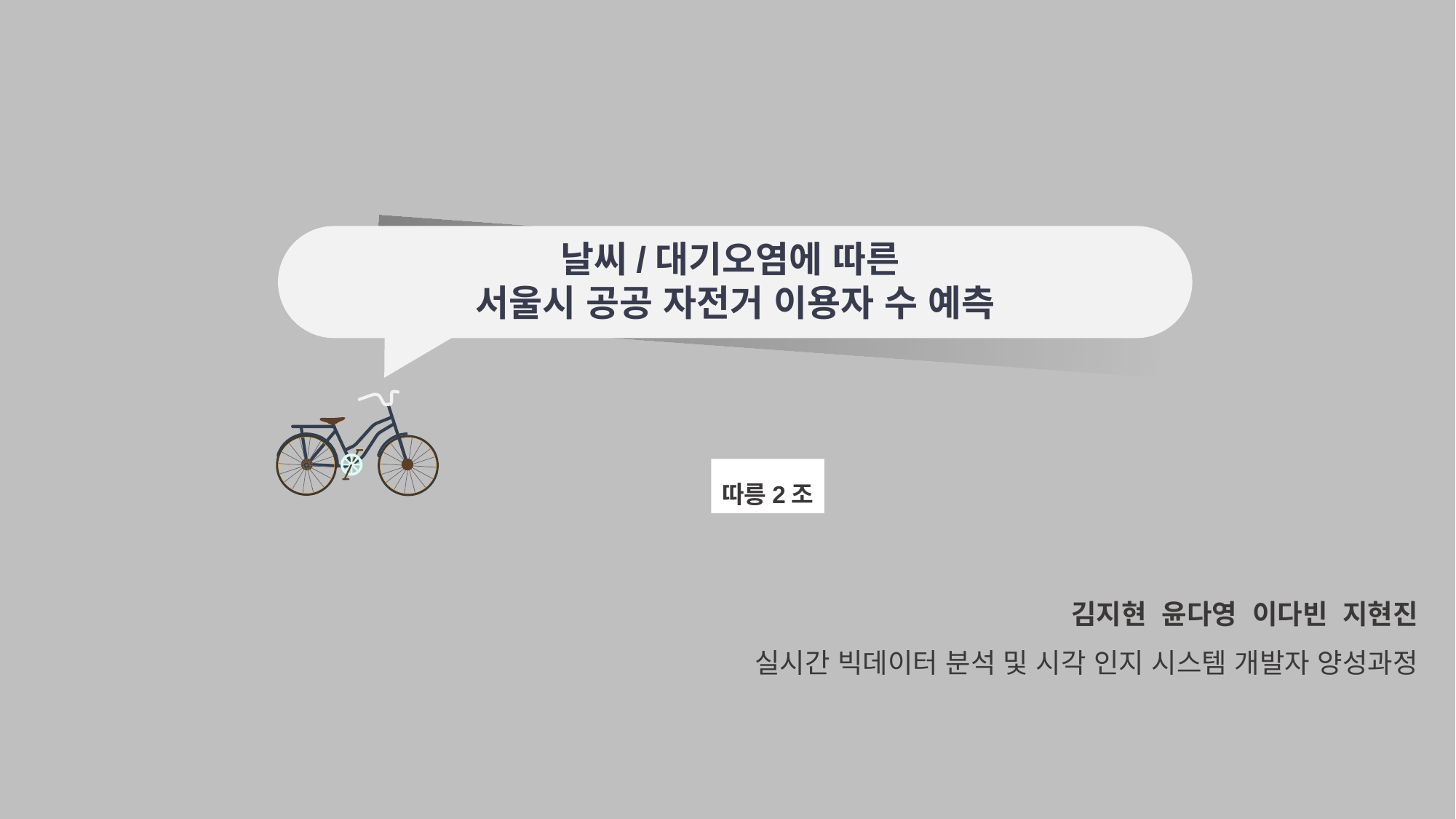

날씨/대기오염에 따른
서울시 공공 자전거 이용자 수 예측

따릉2조
김지현  윤다영  이다빈  지현진
실시간 빅데이터 분석 및 시각 인지 시스템 개발자 양성과정